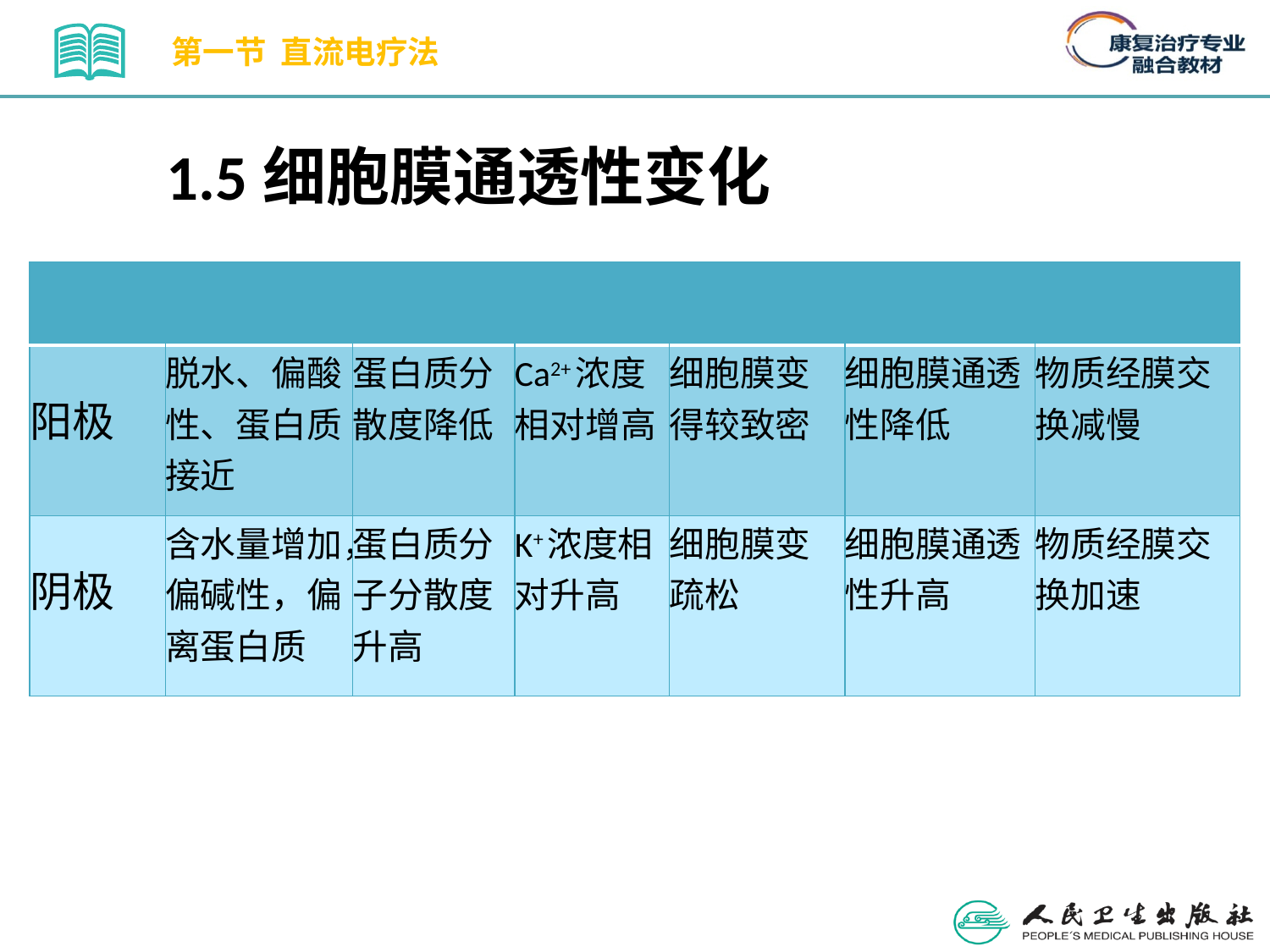

第一节  直流电疗法
1.5细胞膜通透性变化
|  |  |  |  |  |  |  |
| --- | --- | --- | --- | --- | --- | --- |
| 阳极 | 脱水、偏酸性、蛋白质接近 | 蛋白质分散度降低 | Ca2+浓度相对增高 | 细胞膜变得较致密 | 细胞膜通透性降低 | 物质经膜交换减慢 |
| 阴极 | 含水量增加，偏碱性，偏离蛋白质 | 蛋白质分子分散度升高 | K+浓度相对升高 | 细胞膜变疏松 | 细胞膜通透性升高 | 物质经膜交换加速 |